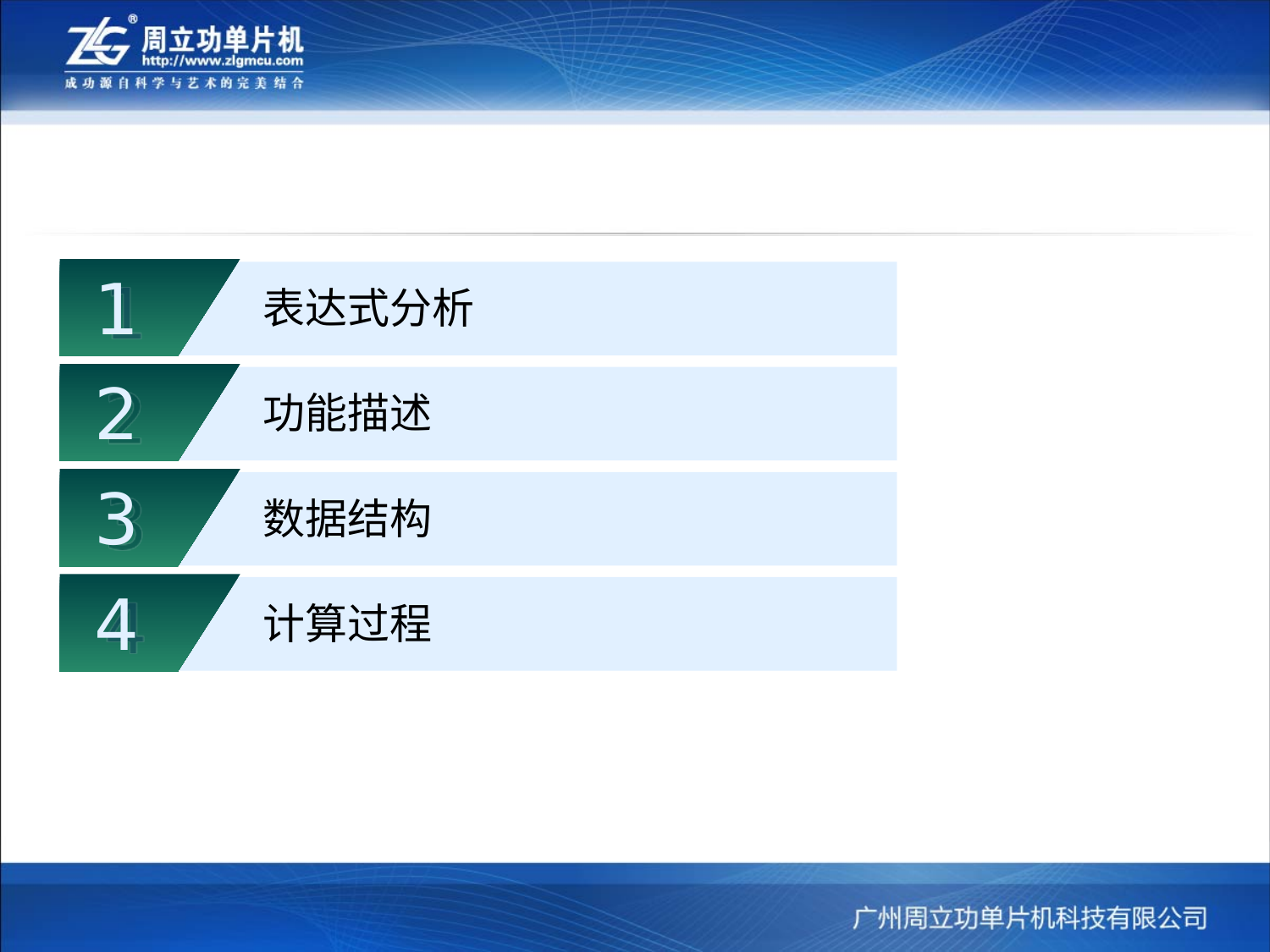

#
1

表达式分析
2

功能描述
3

数据结构
4

计算过程